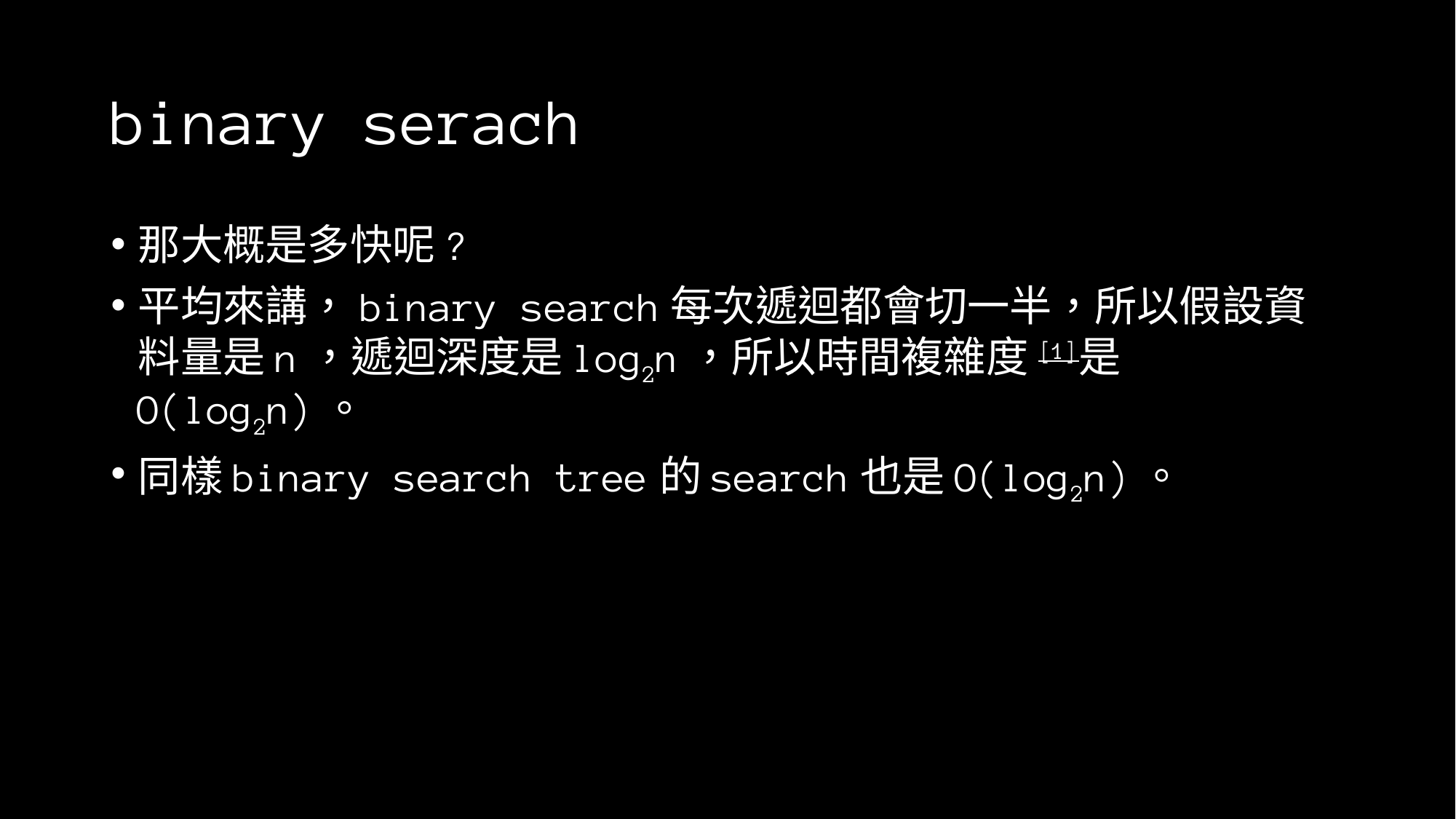

# binary serach
那大概是多快呢?
平均來講，binary search每次遞迴都會切一半，所以假設資料量是n，遞迴深度是log2n，所以時間複雜度[1]是O(log2n)。
同樣binary search tree的search也是O(log2n)。